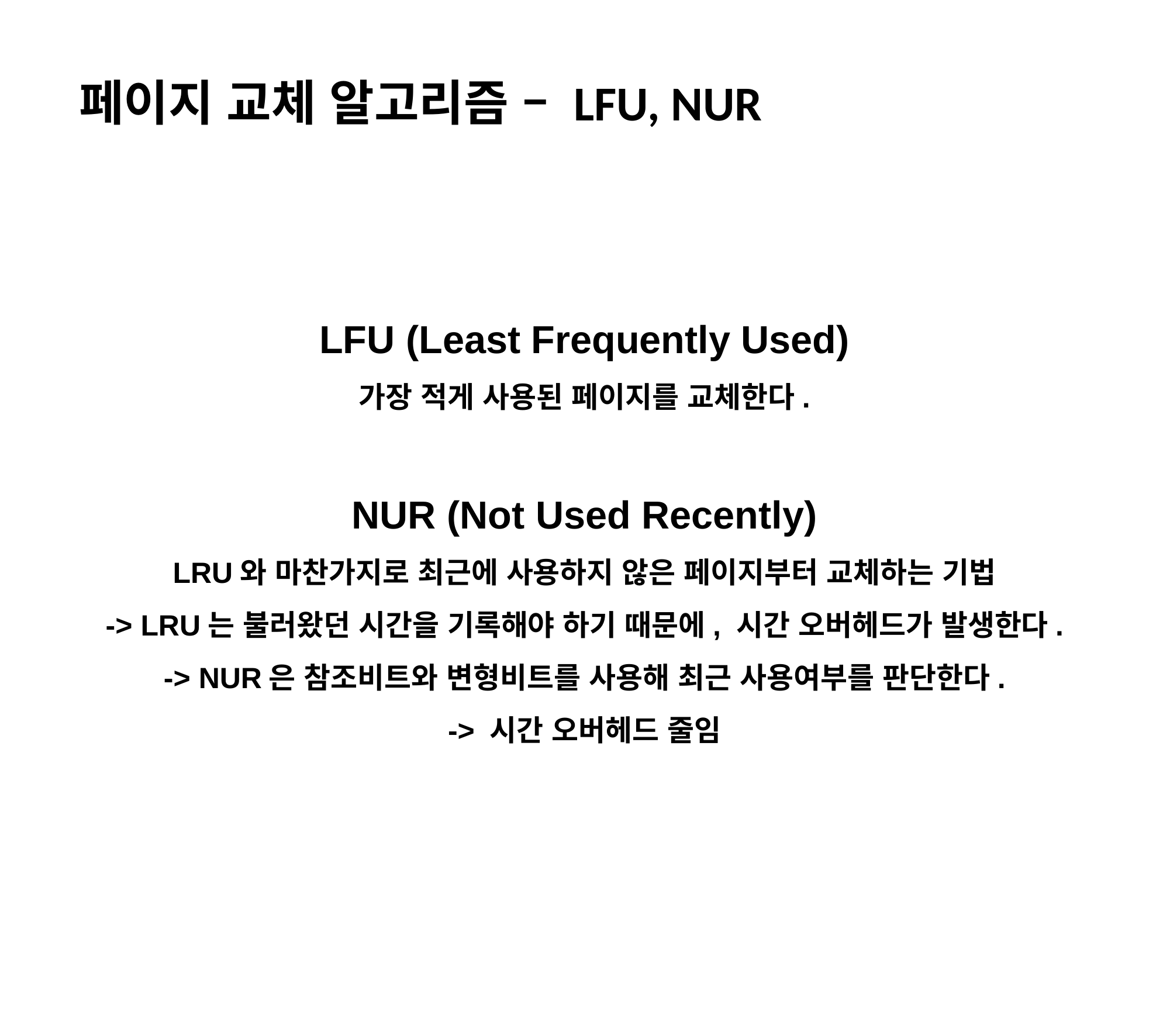

페이지 교체 알고리즘 – LFU, NUR
LFU (Least Frequently Used)
가장 적게 사용된 페이지를 교체한다.

NUR (Not Used Recently)
LRU와 마찬가지로 최근에 사용하지 않은 페이지부터 교체하는 기법
-> LRU는 불러왔던 시간을 기록해야 하기 때문에, 시간 오버헤드가 발생한다.
-> NUR은 참조비트와 변형비트를 사용해 최근 사용여부를 판단한다.
-> 시간 오버헤드 줄임